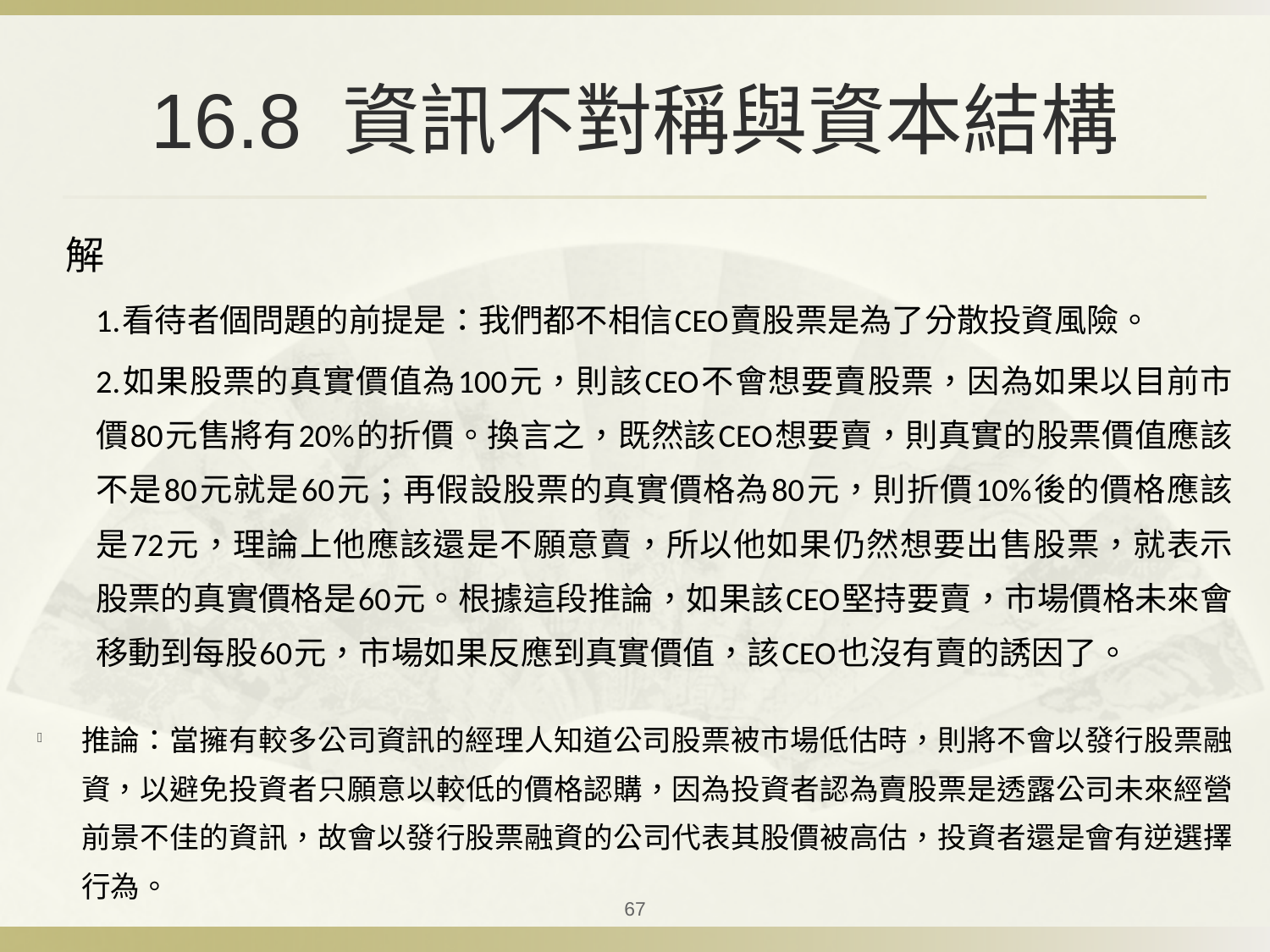

# 16.8 資訊不對稱與資本結構
   解
1.看待者個問題的前提是：我們都不相信CEO賣股票是為了分散投資風險。
2.如果股票的真實價值為100元，則該CEO不會想要賣股票，因為如果以目前市價80元售將有20%的折價。換言之，既然該CEO想要賣，則真實的股票價值應該不是80元就是60元；再假設股票的真實價格為80元，則折價10%後的價格應該是72元，理論上他應該還是不願意賣，所以他如果仍然想要出售股票，就表示股票的真實價格是60元。根據這段推論，如果該CEO堅持要賣，市場價格未來會移動到每股60元，市場如果反應到真實價值，該CEO也沒有賣的誘因了。

推論：當擁有較多公司資訊的經理人知道公司股票被市場低估時，則將不會以發行股票融資，以避免投資者只願意以較低的價格認購，因為投資者認為賣股票是透露公司未來經營前景不佳的資訊，故會以發行股票融資的公司代表其股價被高估，投資者還是會有逆選擇行為。
67